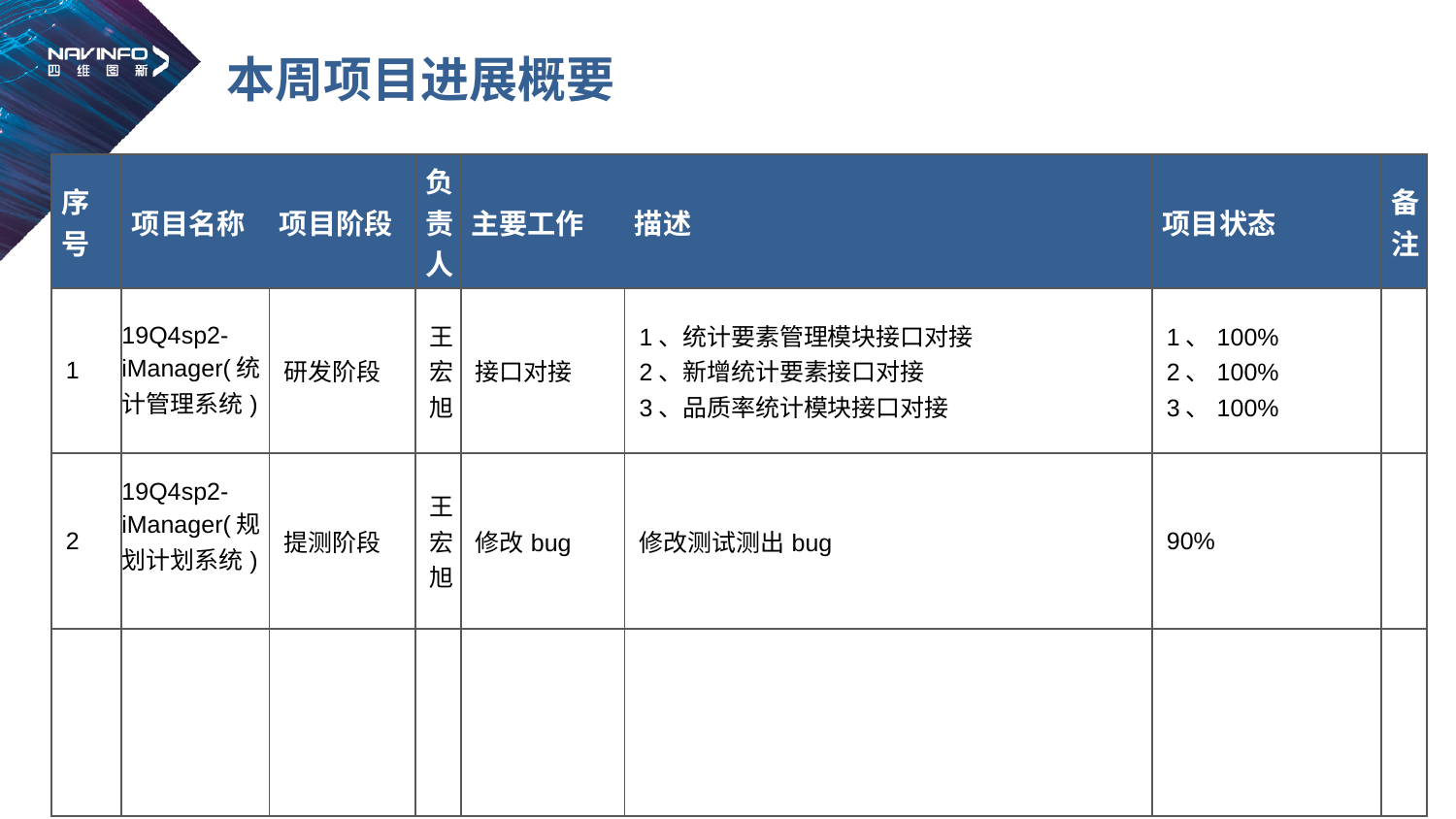

# 本周项目进展概要
| 序号 | 项目名称 | 项目阶段 | 负责人 | 主要工作 | 描述 | 项目状态 | 备注 |
| --- | --- | --- | --- | --- | --- | --- | --- |
| 1 | 19Q4sp2-iManager(统计管理系统) | 研发阶段 | 王宏旭 | 接口对接 | 1、统计要素管理模块接口对接 2、新增统计要素接口对接 3、品质率统计模块接口对接 | 1、100% 2、100% 3、100% |  |
| 2 | 19Q4sp2-iManager(规划计划系统) | 提测阶段 | 王宏旭 | 修改bug | 修改测试测出bug | 90% |  |
|  |  |  |  |  |  |  |  |